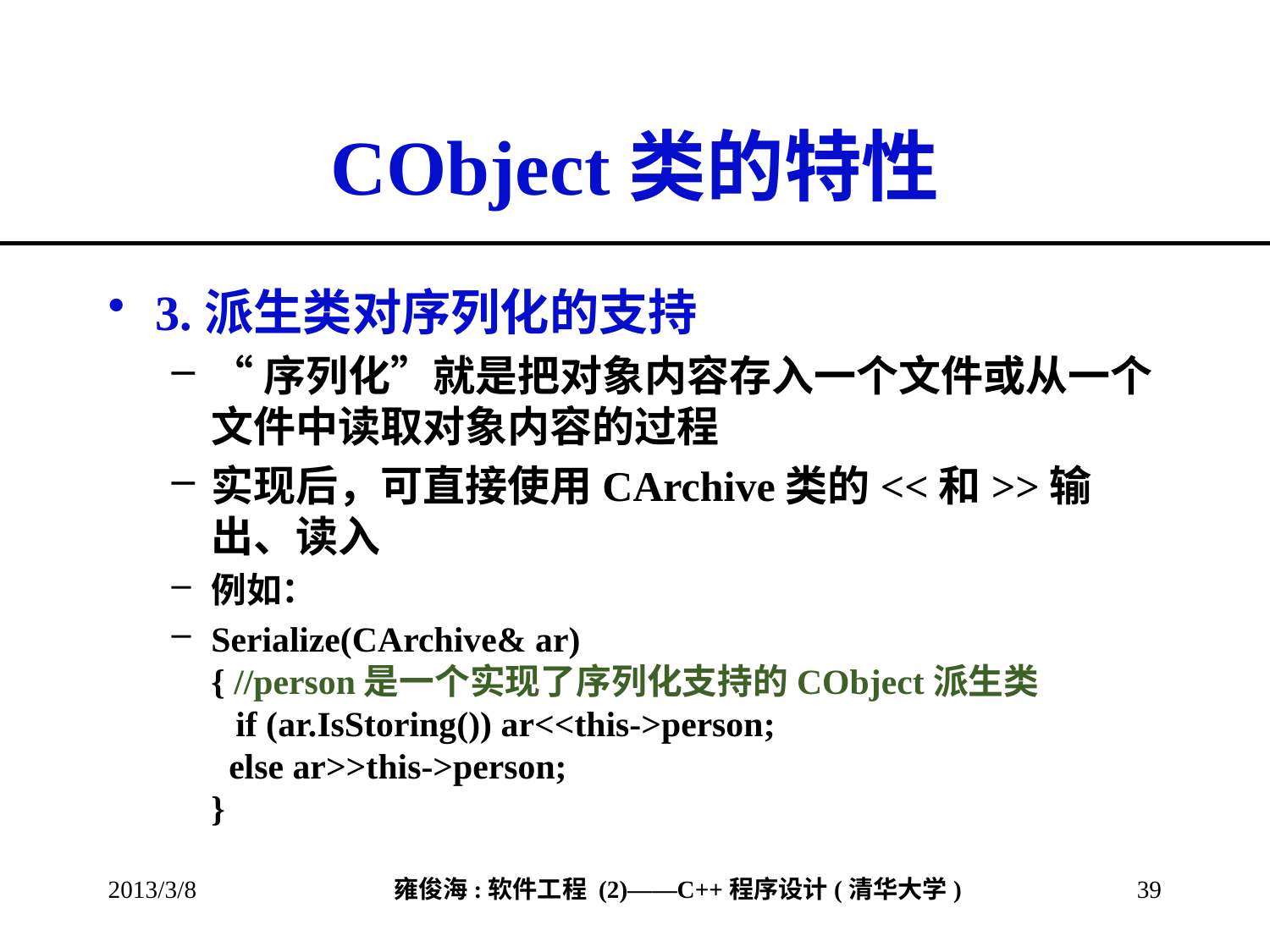

# CObject类的特性
3.派生类对序列化的支持
“序列化”就是把对象内容存入一个文件或从一个文件中读取对象内容的过程
实现后，可直接使用CArchive类的<<和>>输出、读入
例如：
Serialize(CArchive& ar)
{ //person是一个实现了序列化支持的CObject派生类
  if (ar.IsStoring()) ar<<this->person;
  else ar>>this->person;
}

2013/3/8
39